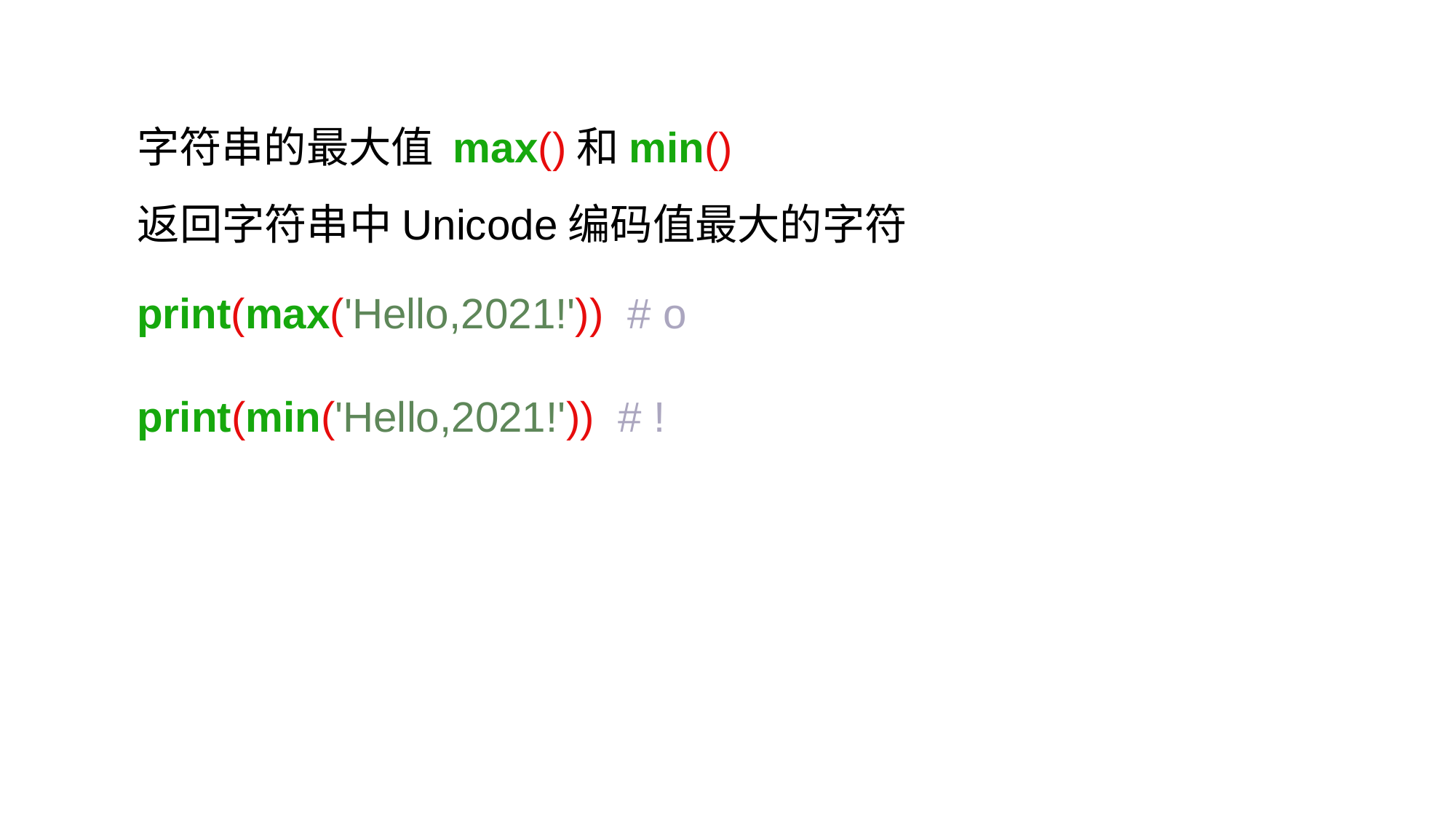

字符串的最大值 max()和min()
返回字符串中Unicode编码值最大的字符
print(max('Hello,2021!'))  # o
print(min('Hello,2021!'))  # !